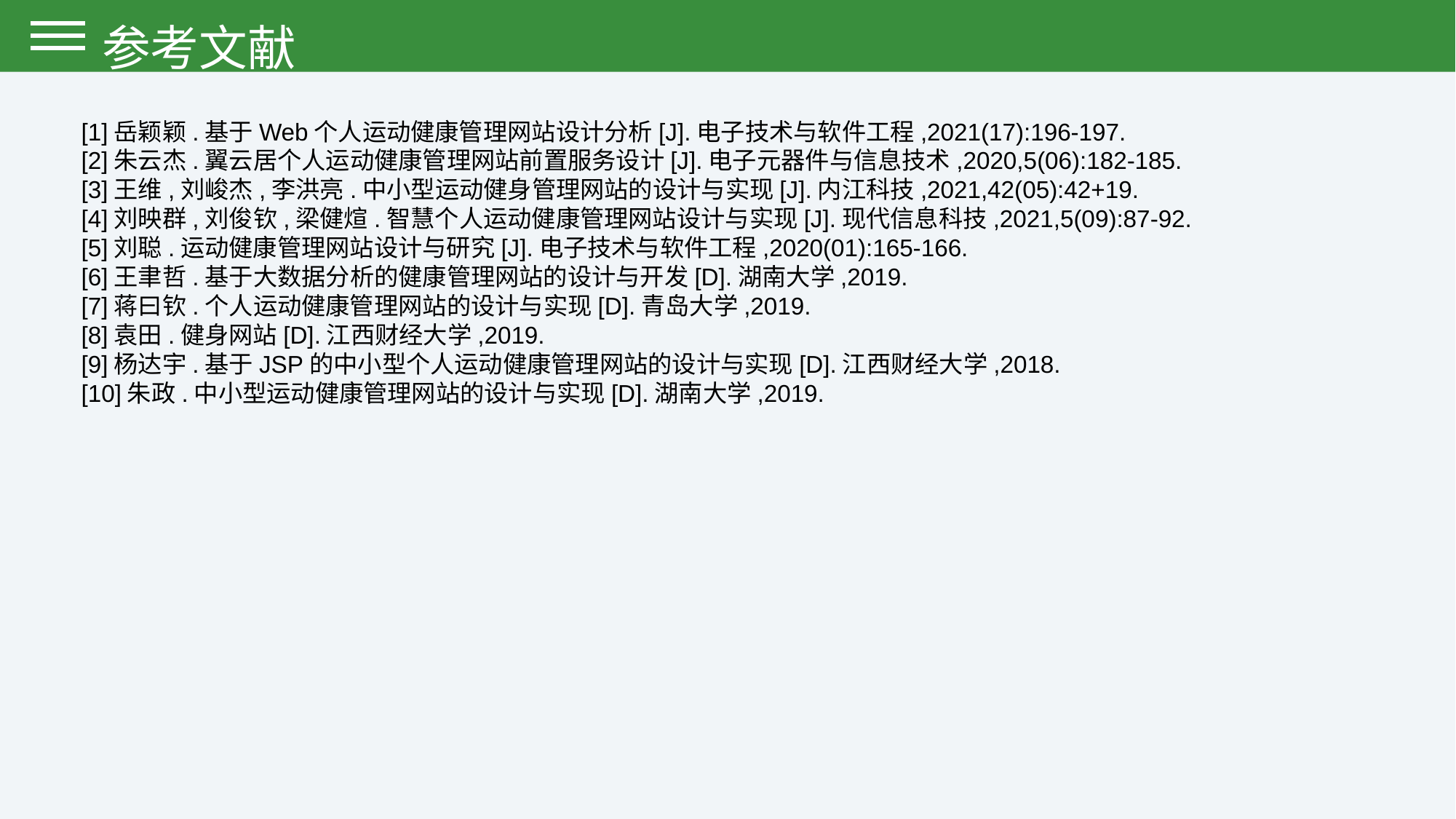

参考文献
[1]岳颖颖.基于Web个人运动健康管理网站设计分析[J].电子技术与软件工程,2021(17):196-197.
[2]朱云杰.翼云居个人运动健康管理网站前置服务设计[J].电子元器件与信息技术,2020,5(06):182-185.
[3]王维,刘峻杰,李洪亮.中小型运动健身管理网站的设计与实现[J].内江科技,2021,42(05):42+19.
[4]刘映群,刘俊钦,梁健煊.智慧个人运动健康管理网站设计与实现[J].现代信息科技,2021,5(09):87-92.
[5]刘聪.运动健康管理网站设计与研究[J].电子技术与软件工程,2020(01):165-166.
[6]王聿哲.基于大数据分析的健康管理网站的设计与开发[D].湖南大学,2019.
[7]蒋曰钦.个人运动健康管理网站的设计与实现[D].青岛大学,2019.
[8]袁田.健身网站[D].江西财经大学,2019.
[9]杨达宇.基于JSP的中小型个人运动健康管理网站的设计与实现[D].江西财经大学,2018.
[10]朱政.中小型运动健康管理网站的设计与实现[D].湖南大学,2019.